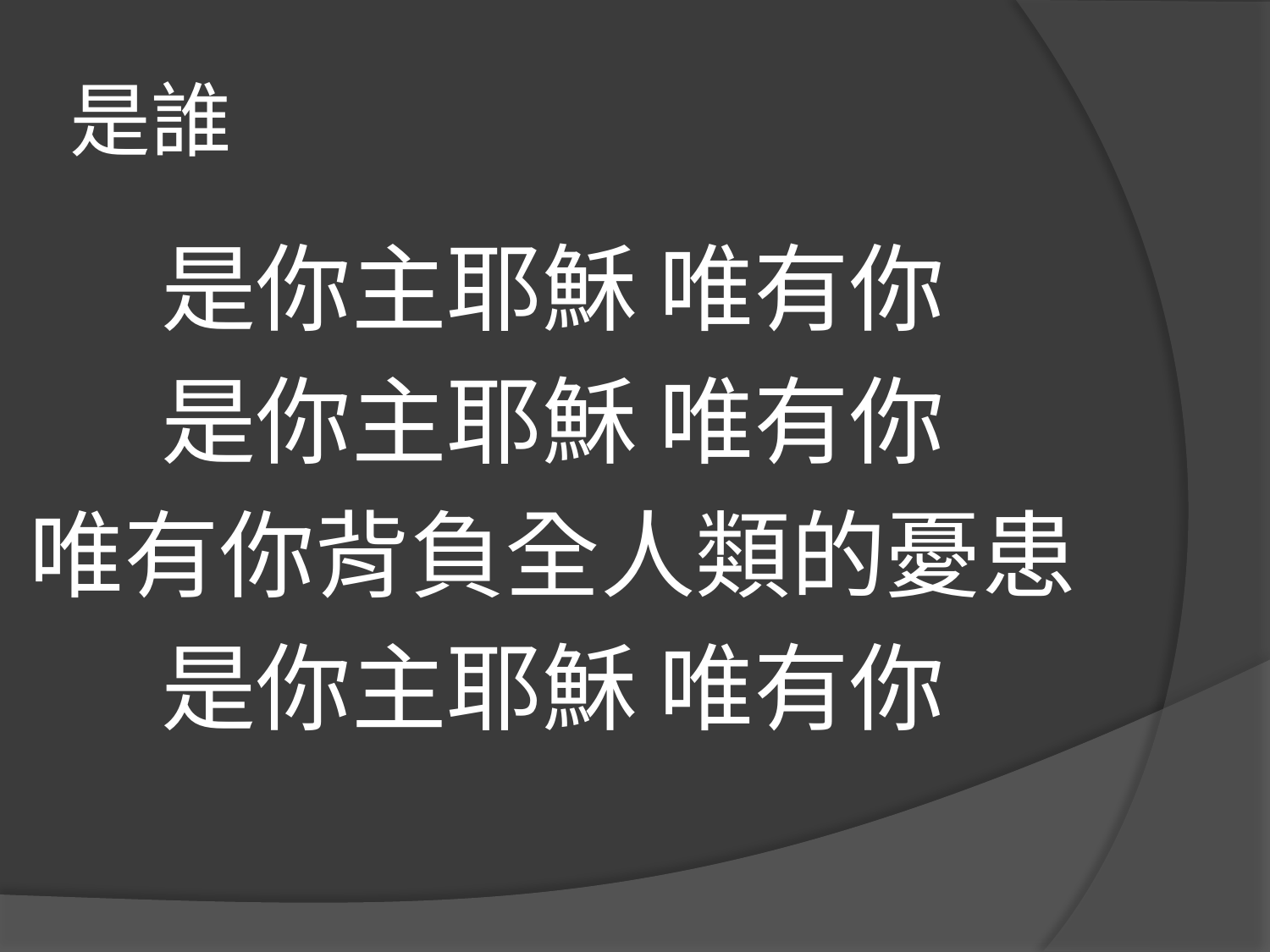

# 是誰
是你主耶穌 唯有你
是你主耶穌 唯有你
唯有你背負全人類的憂患
是你主耶穌 唯有你